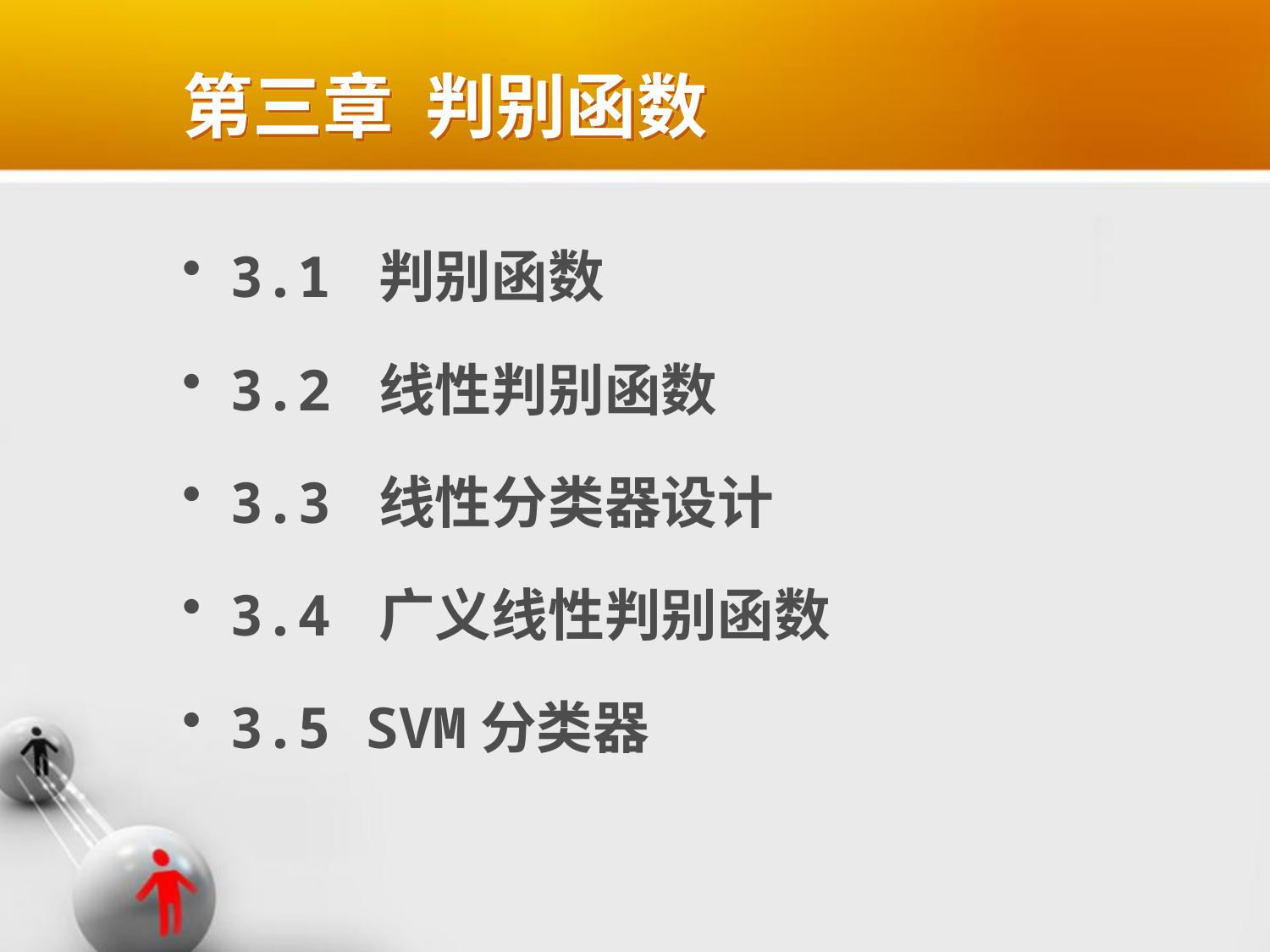

# 第三章  判别函数
3.1 判别函数
3.2 线性判别函数
3.3 线性分类器设计
3.4 广义线性判别函数
3.5 SVM分类器